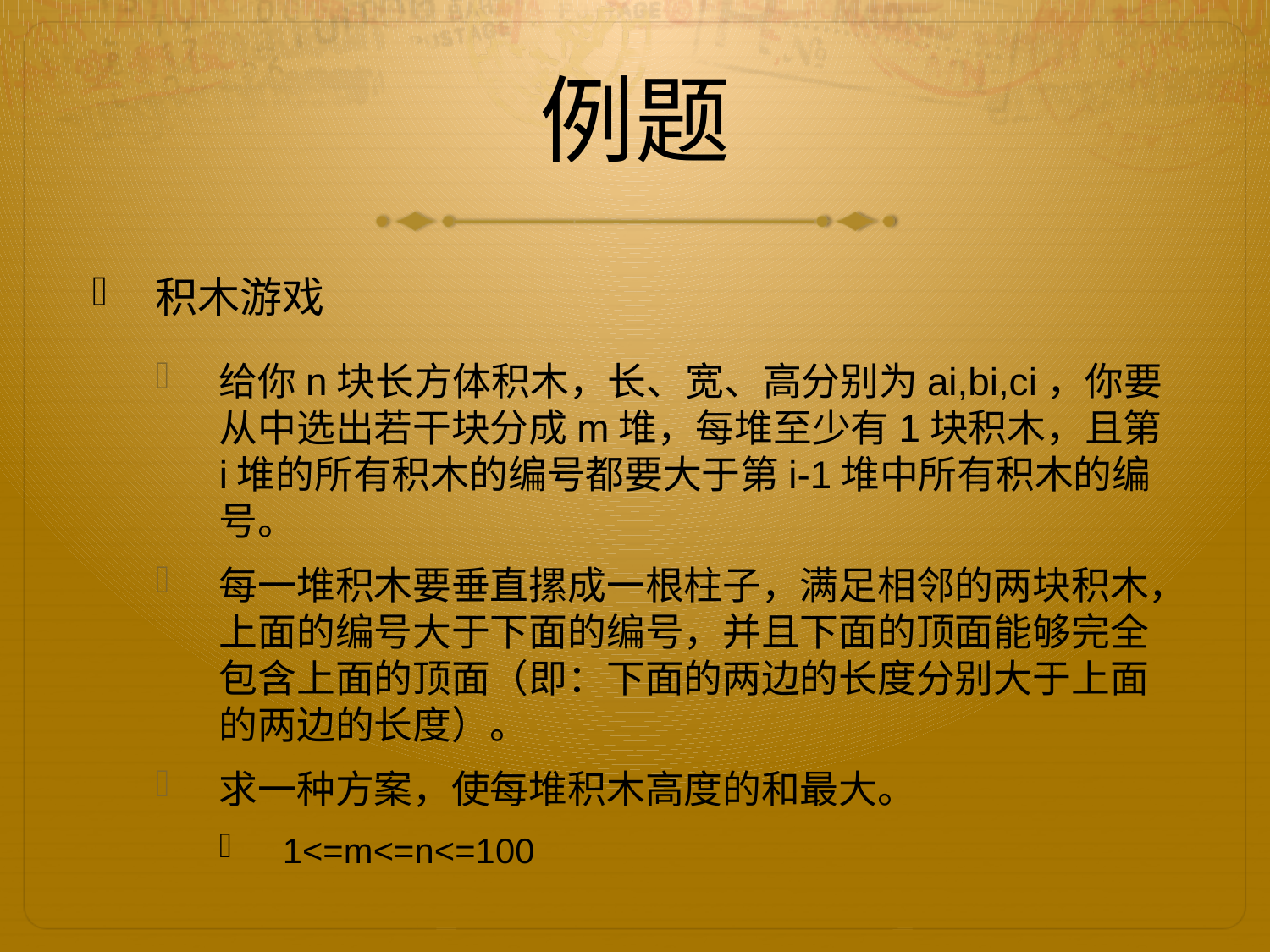

# 例题
积木游戏
给你n块长方体积木，长、宽、高分别为ai,bi,ci，你要从中选出若干块分成m堆，每堆至少有1块积木，且第i堆的所有积木的编号都要大于第i-1堆中所有积木的编号。
每一堆积木要垂直摞成一根柱子，满足相邻的两块积木，上面的编号大于下面的编号，并且下面的顶面能够完全包含上面的顶面（即：下面的两边的长度分别大于上面的两边的长度）。
求一种方案，使每堆积木高度的和最大。
1<=m<=n<=100